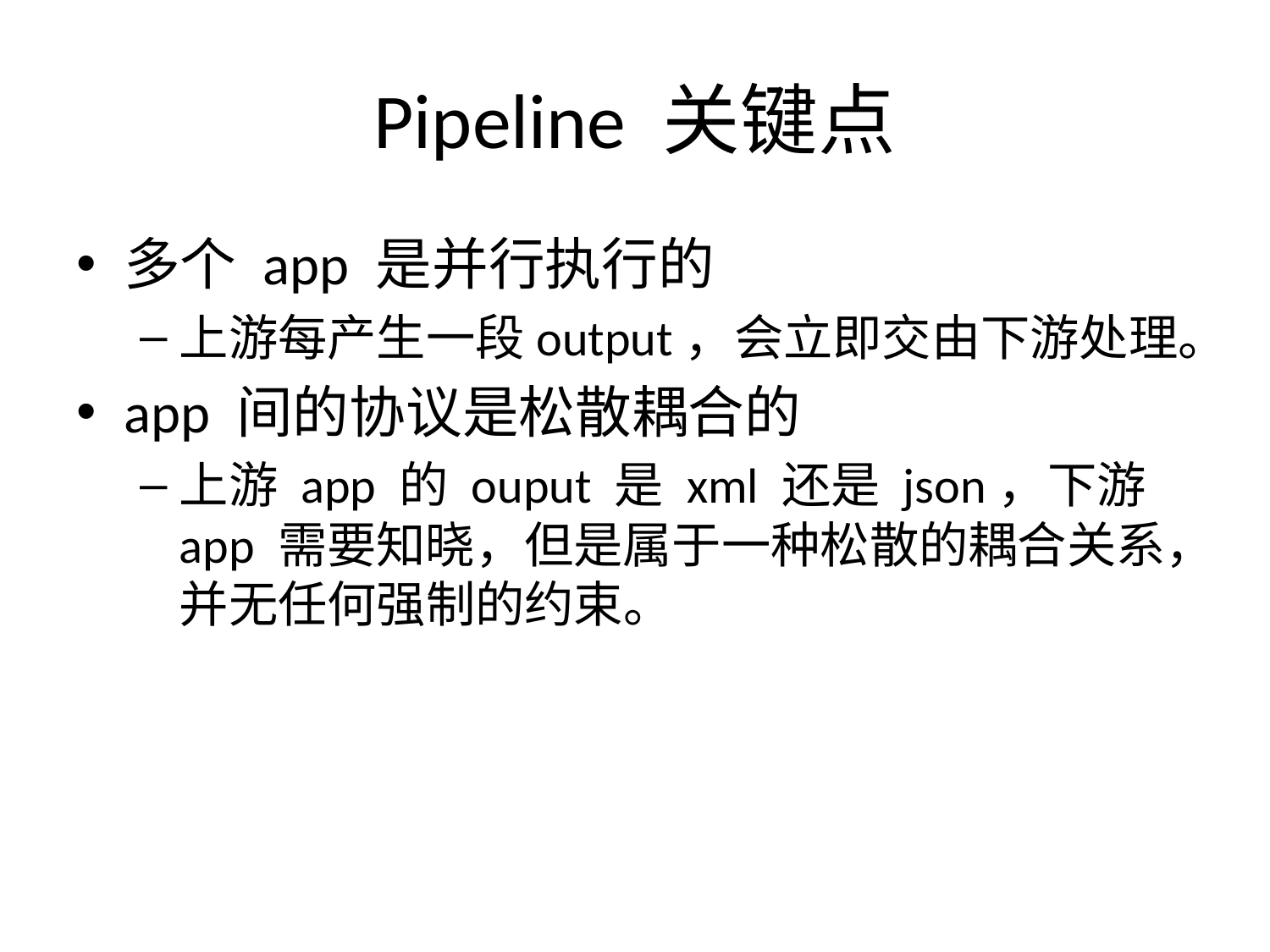

# Pipeline 关键点
多个 app 是并行执行的
上游每产生一段output，会立即交由下游处理。
app 间的协议是松散耦合的
上游 app 的 ouput 是 xml 还是 json，下游 app 需要知晓，但是属于一种松散的耦合关系，并无任何强制的约束。